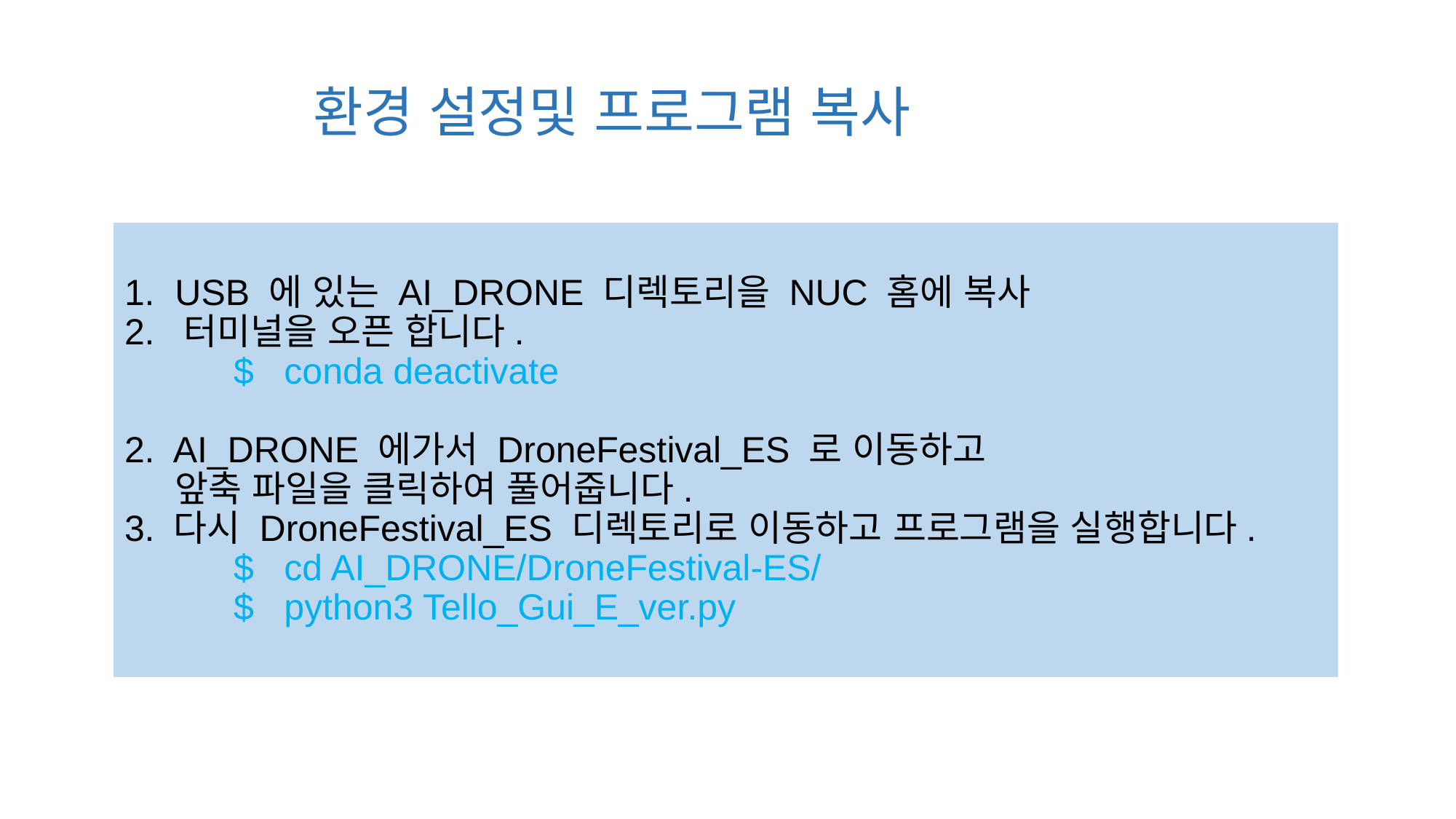

환경 설정및 프로그램 복사
# 1.  USB 에 있는 AI_DRONE 디렉토리을 NUC 홈에 복사 2.  터미널을 오픈 합니다. $   conda deactivate 2.  AI_DRONE 에가서 DroneFestival_ES 로 이동하고 앞축 파일을 클릭하여 풀어줍니다. 3. 다시 DroneFestival_ES 디렉토리로 이동하고 프로그램을 실행합니다. $   cd AI_DRONE/DroneFestival-ES/ $   python3 Tello_Gui_E_ver.py